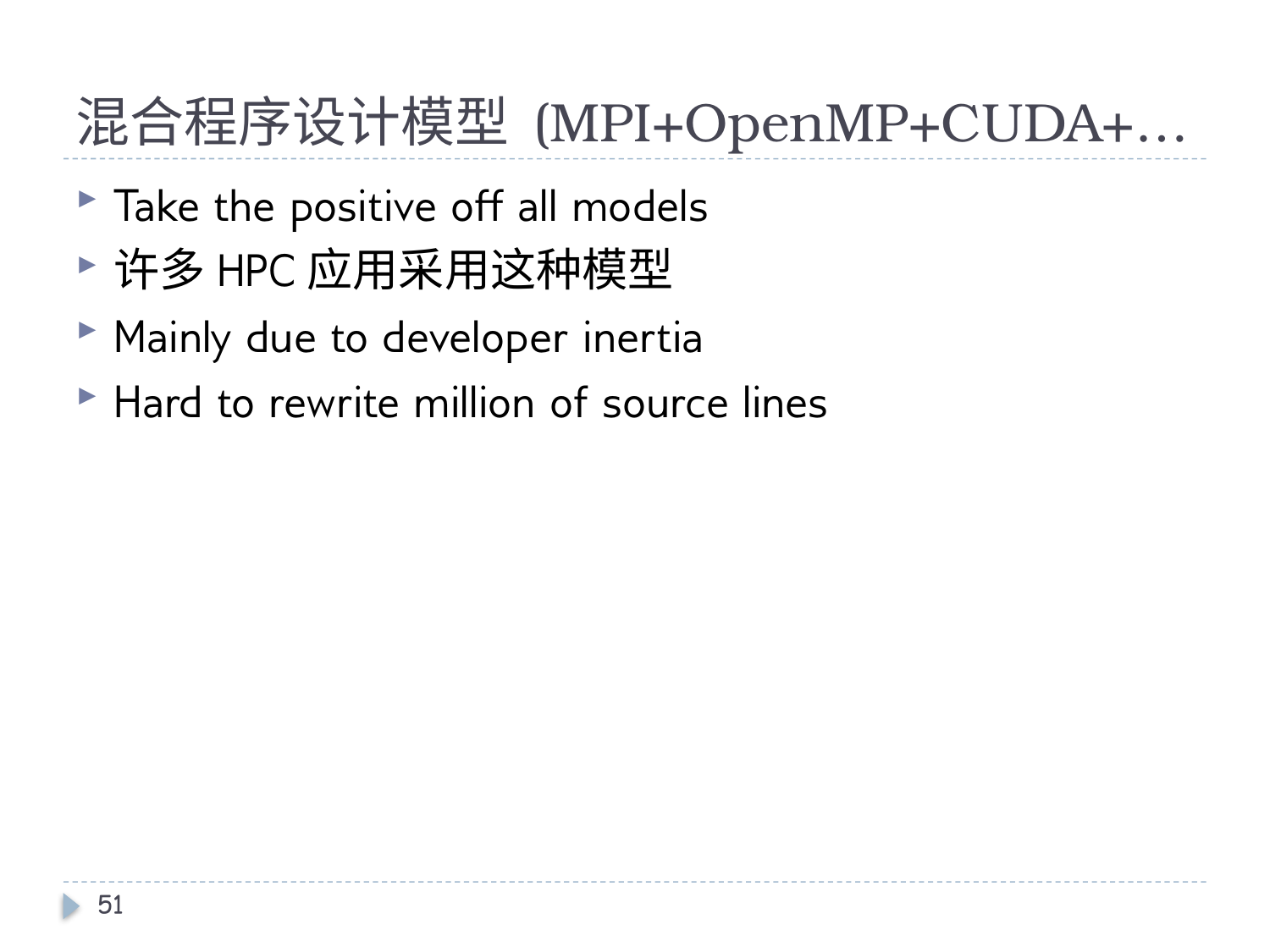

# 混合程序设计模型 (MPI+OpenMP+CUDA+…
Take the positive off all models
许多HPC应用采用这种模型
Mainly due to developer inertia
Hard to rewrite million of source lines

51